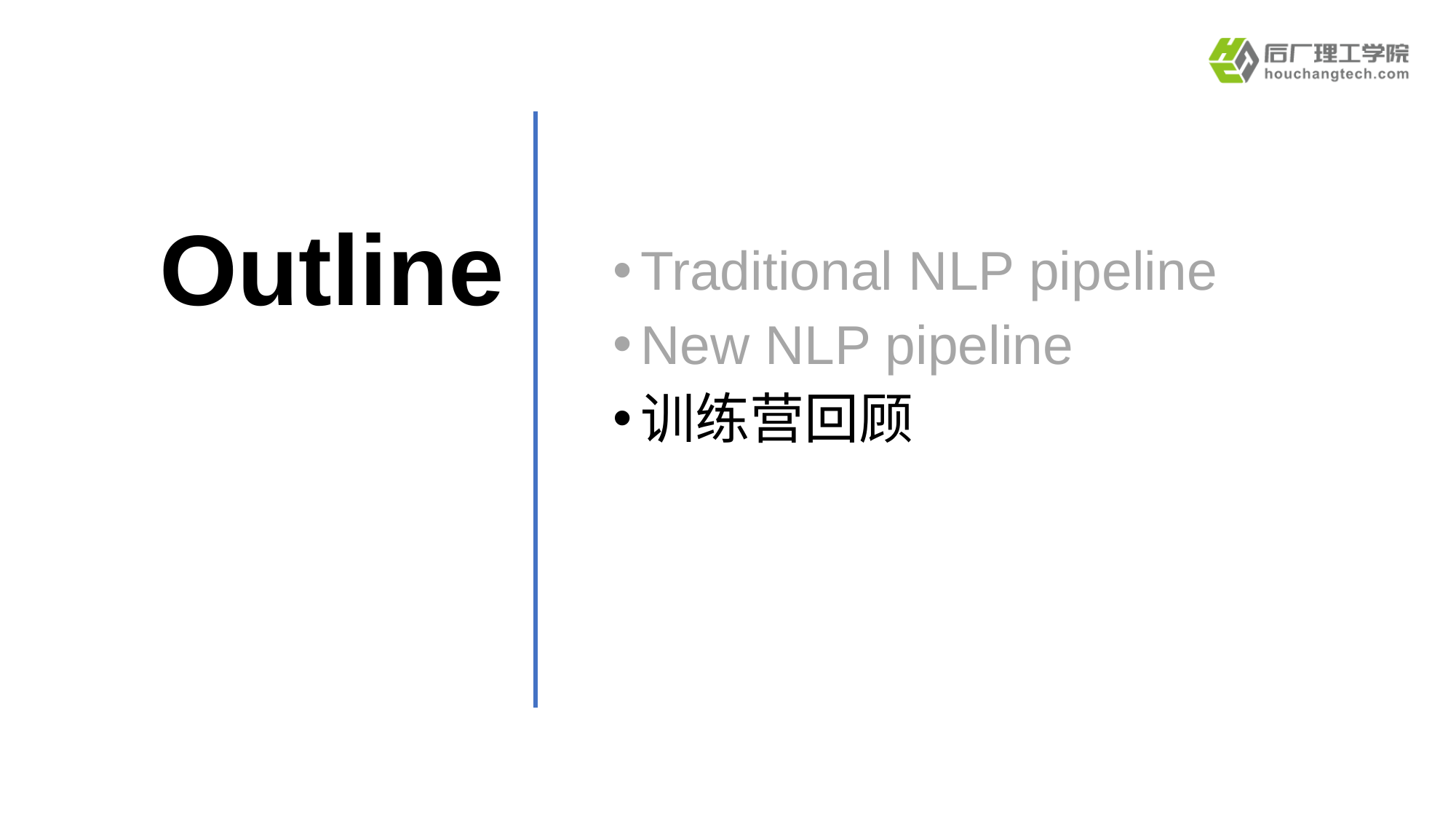

# Outline
Traditional NLP pipeline
New NLP pipeline
训练营回顾